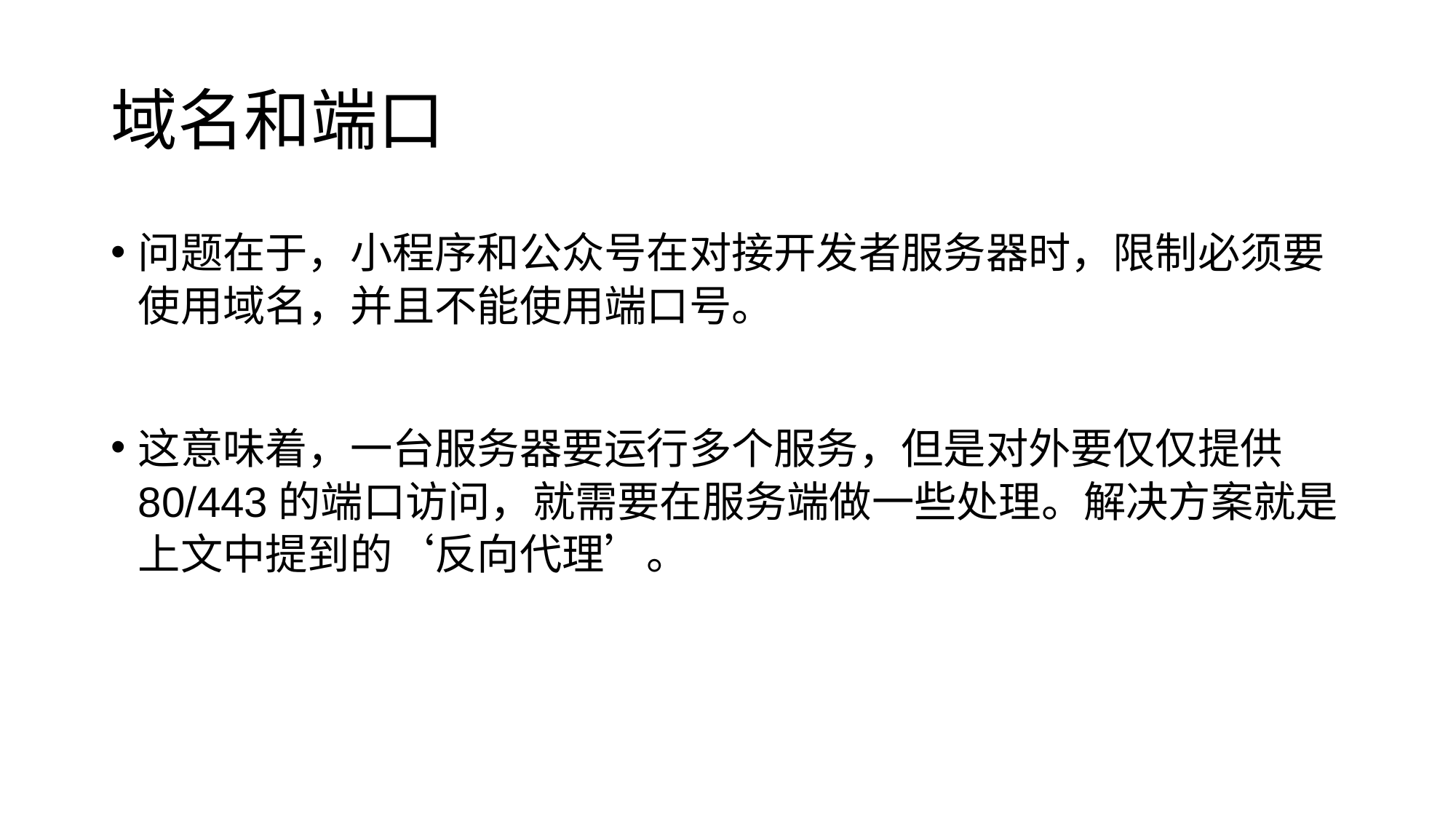

# 域名和端口
问题在于，小程序和公众号在对接开发者服务器时，限制必须要使用域名，并且不能使用端口号。

这意味着，一台服务器要运行多个服务，但是对外要仅仅提供80/443的端口访问，就需要在服务端做一些处理。解决方案就是上文中提到的‘反向代理’。